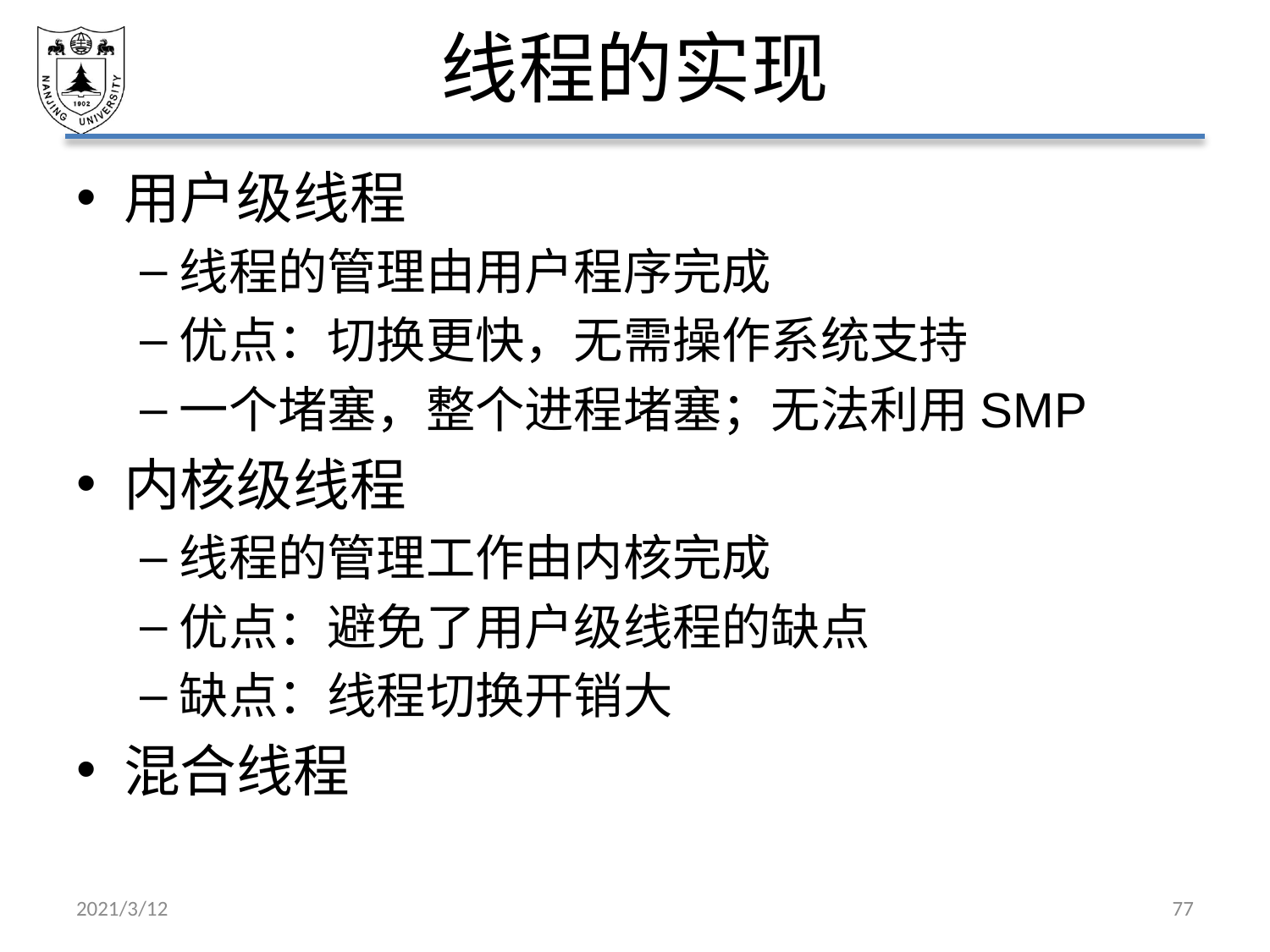

# 线程的实现
用户级线程
线程的管理由用户程序完成
优点：切换更快，无需操作系统支持
一个堵塞，整个进程堵塞；无法利用SMP
内核级线程
线程的管理工作由内核完成
优点：避免了用户级线程的缺点
缺点：线程切换开销大
混合线程

2021/3/12
77